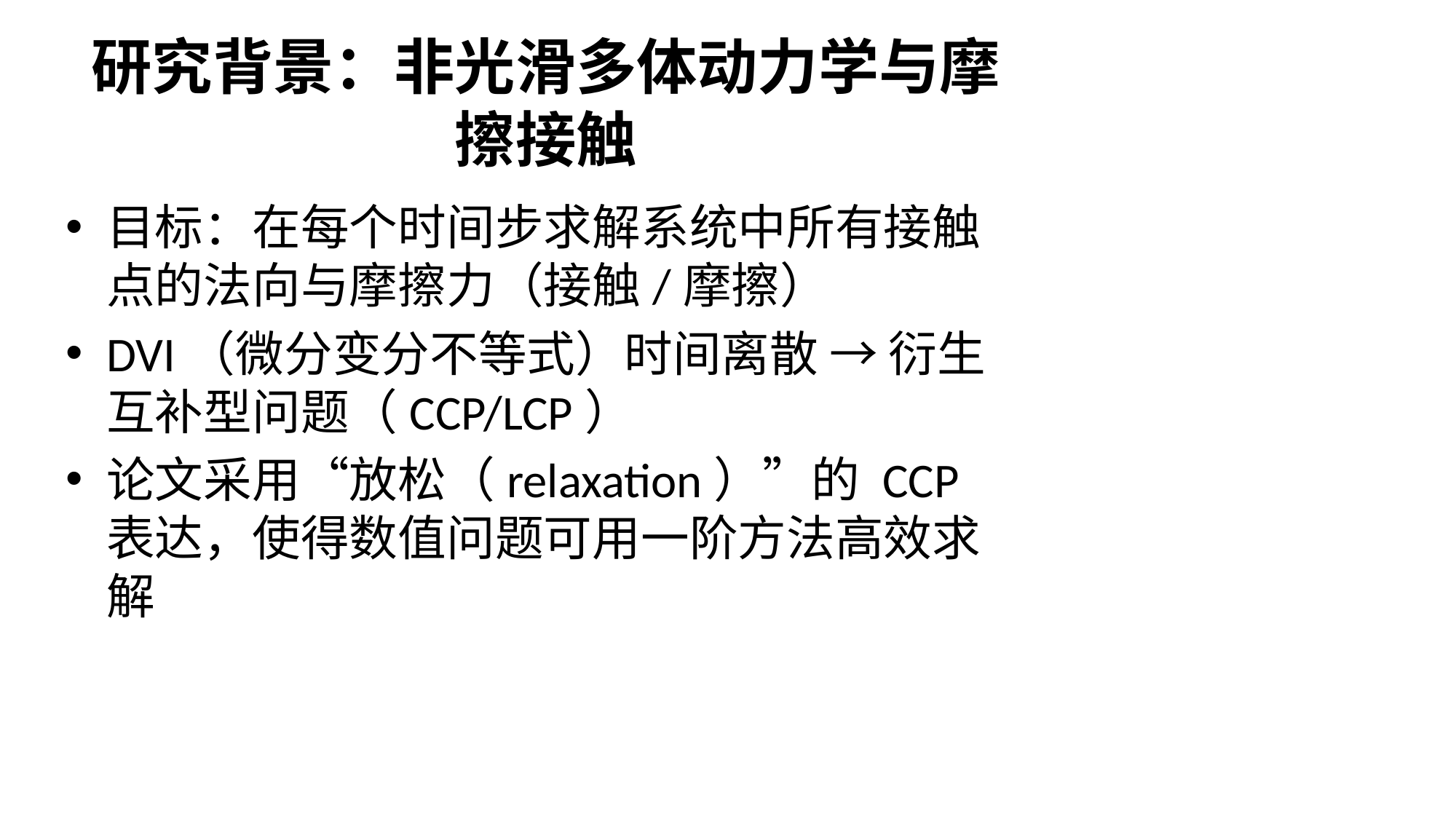

# 研究背景：非光滑多体动力学与摩擦接触
目标：在每个时间步求解系统中所有接触点的法向与摩擦力（接触/摩擦）
DVI（微分变分不等式）时间离散 → 衍生互补型问题（CCP/LCP）
论文采用“放松（relaxation）”的 CCP 表达，使得数值问题可用一阶方法高效求解